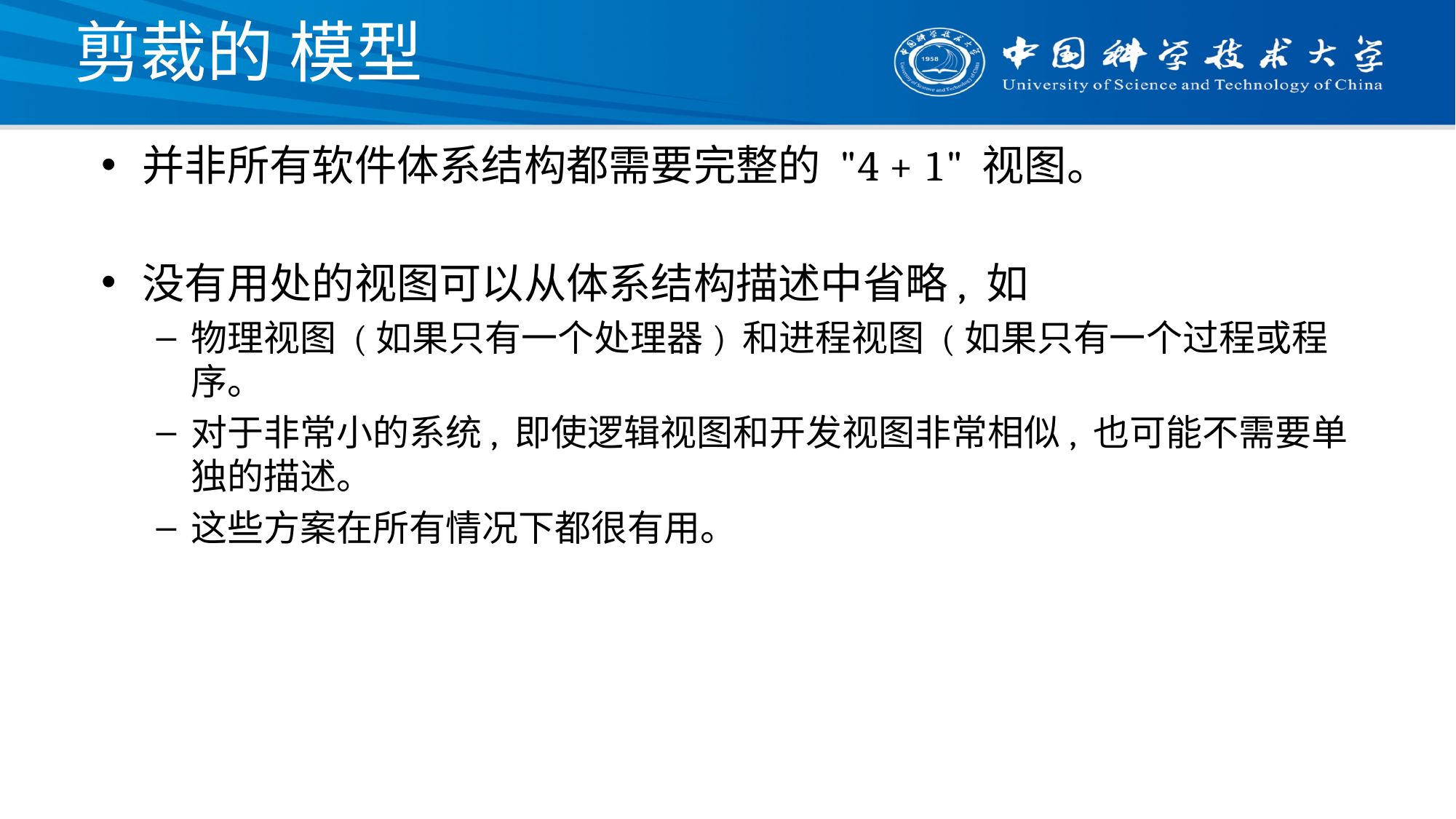

# 剪裁的 模型
并非所有软件体系结构都需要完整的 "4 + 1" 视图。

没有用处的视图可以从体系结构描述中省略, 如
物理视图 (如果只有一个处理器) 和进程视图 (如果只有一个过程或程序。
对于非常小的系统, 即使逻辑视图和开发视图非常相似, 也可能不需要单独的描述。
这些方案在所有情况下都很有用。